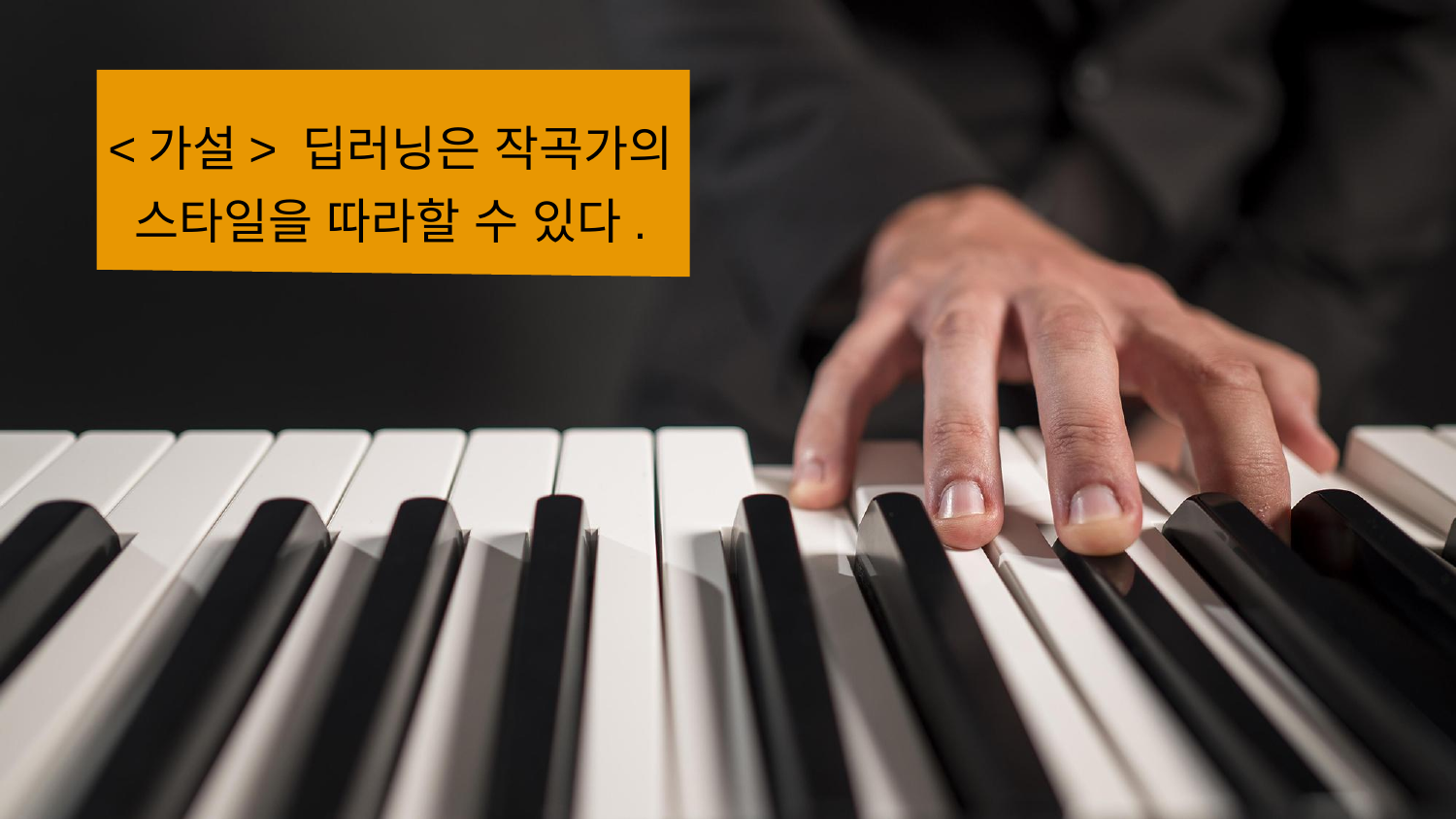

<가설> 딥러닝은 작곡가의
스타일을 따라할 수 있다.